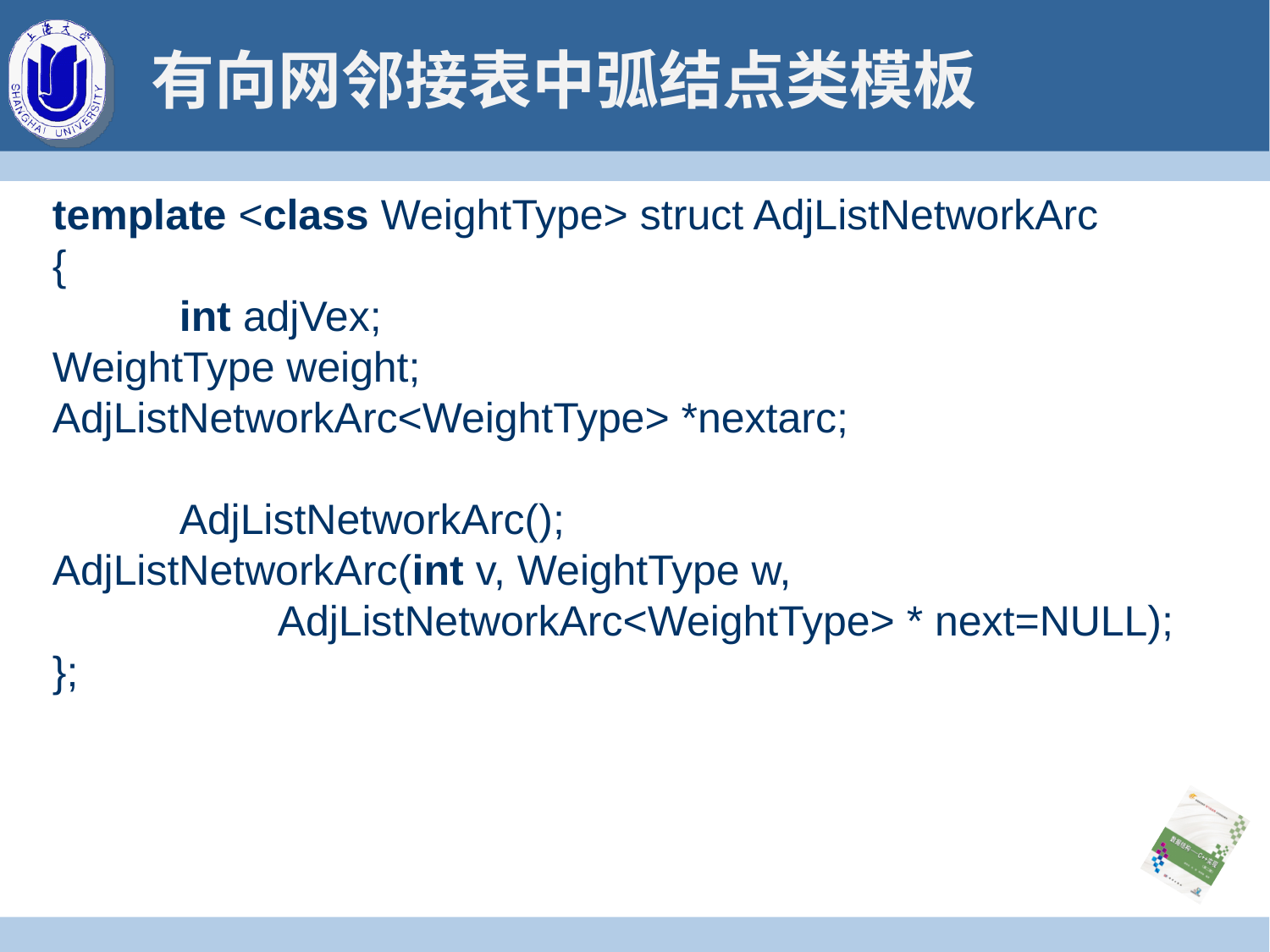

# 有向网邻接表中弧结点类模板
template <class WeightType> struct AdjListNetworkArc
{
	int adjVex;							WeightType weight;						AdjListNetworkArc<WeightType> *nextarc;

	AdjListNetworkArc();					AdjListNetworkArc(int v, WeightType w,
                   AdjListNetworkArc<WeightType> * next=NULL);
};